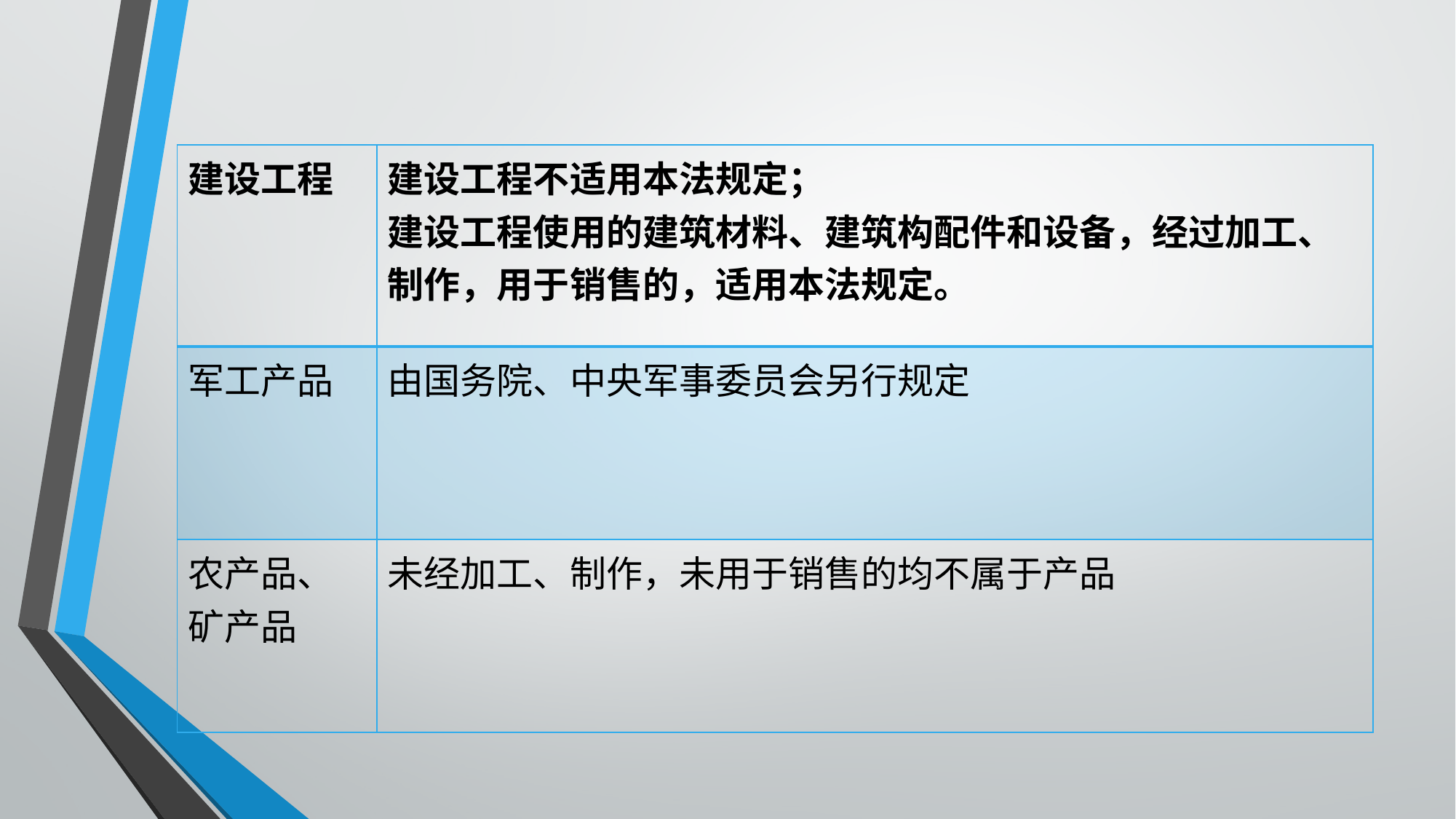

#
| 建设工程 | 建设工程不适用本法规定； 建设工程使用的建筑材料、建筑构配件和设备，经过加工、制作，用于销售的，适用本法规定。 |
| --- | --- |
| 军工产品 | 由国务院、中央军事委员会另行规定 |
| 农产品、矿产品 | 未经加工、制作，未用于销售的均不属于产品 |